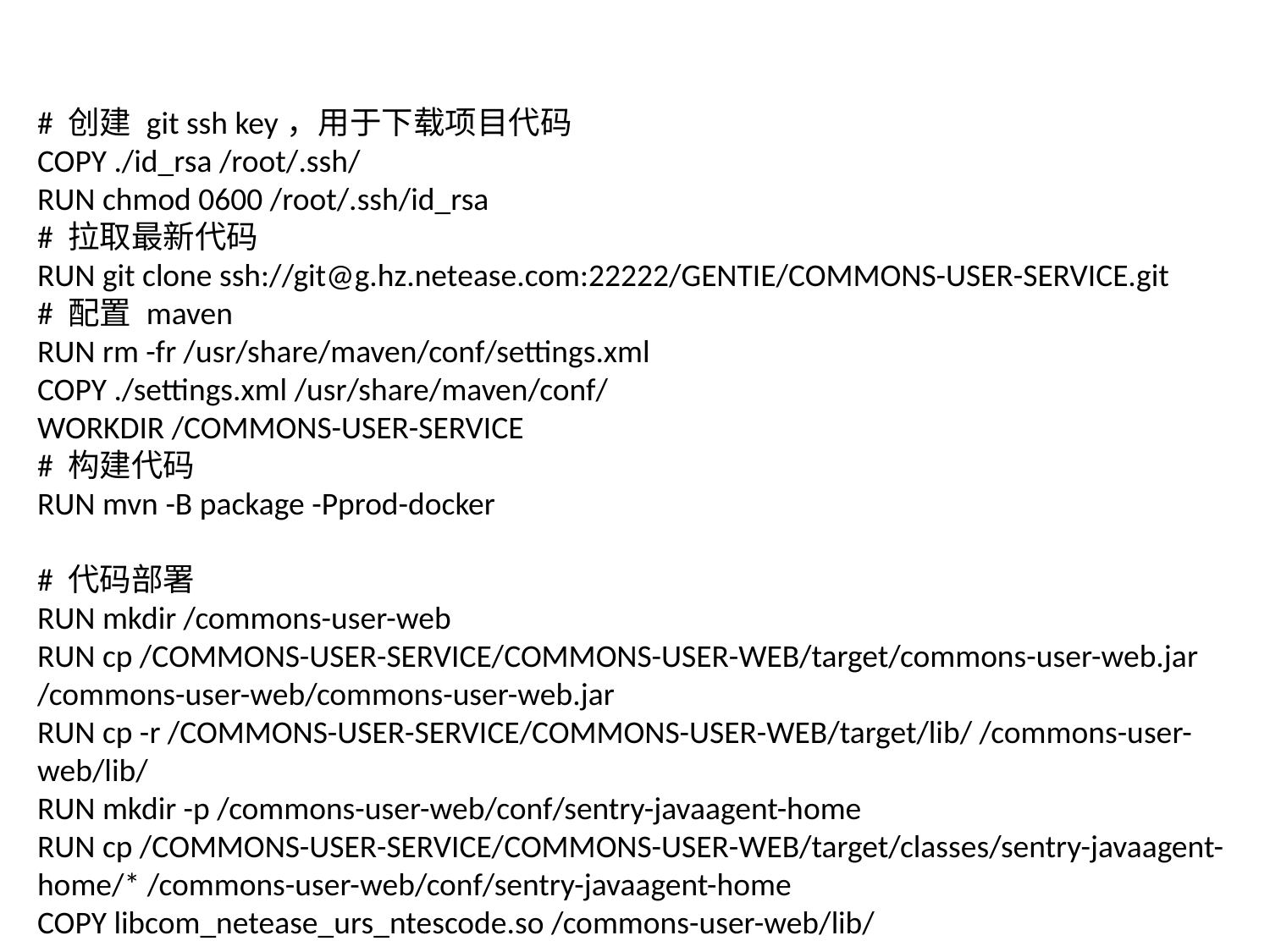

# 创建 git ssh key，用于下载项目代码
COPY ./id_rsa /root/.ssh/
RUN chmod 0600 /root/.ssh/id_rsa
# 拉取最新代码
RUN git clone ssh://git@g.hz.netease.com:22222/GENTIE/COMMONS-USER-SERVICE.git
# 配置 maven
RUN rm -fr /usr/share/maven/conf/settings.xml
COPY ./settings.xml /usr/share/maven/conf/
WORKDIR /COMMONS-USER-SERVICE
# 构建代码
RUN mvn -B package -Pprod-docker

# 代码部署
RUN mkdir /commons-user-web
RUN cp /COMMONS-USER-SERVICE/COMMONS-USER-WEB/target/commons-user-web.jar /commons-user-web/commons-user-web.jar
RUN cp -r /COMMONS-USER-SERVICE/COMMONS-USER-WEB/target/lib/ /commons-user-web/lib/
RUN mkdir -p /commons-user-web/conf/sentry-javaagent-home
RUN cp /COMMONS-USER-SERVICE/COMMONS-USER-WEB/target/classes/sentry-javaagent-home/* /commons-user-web/conf/sentry-javaagent-home
COPY libcom_netease_urs_ntescode.so /commons-user-web/lib/